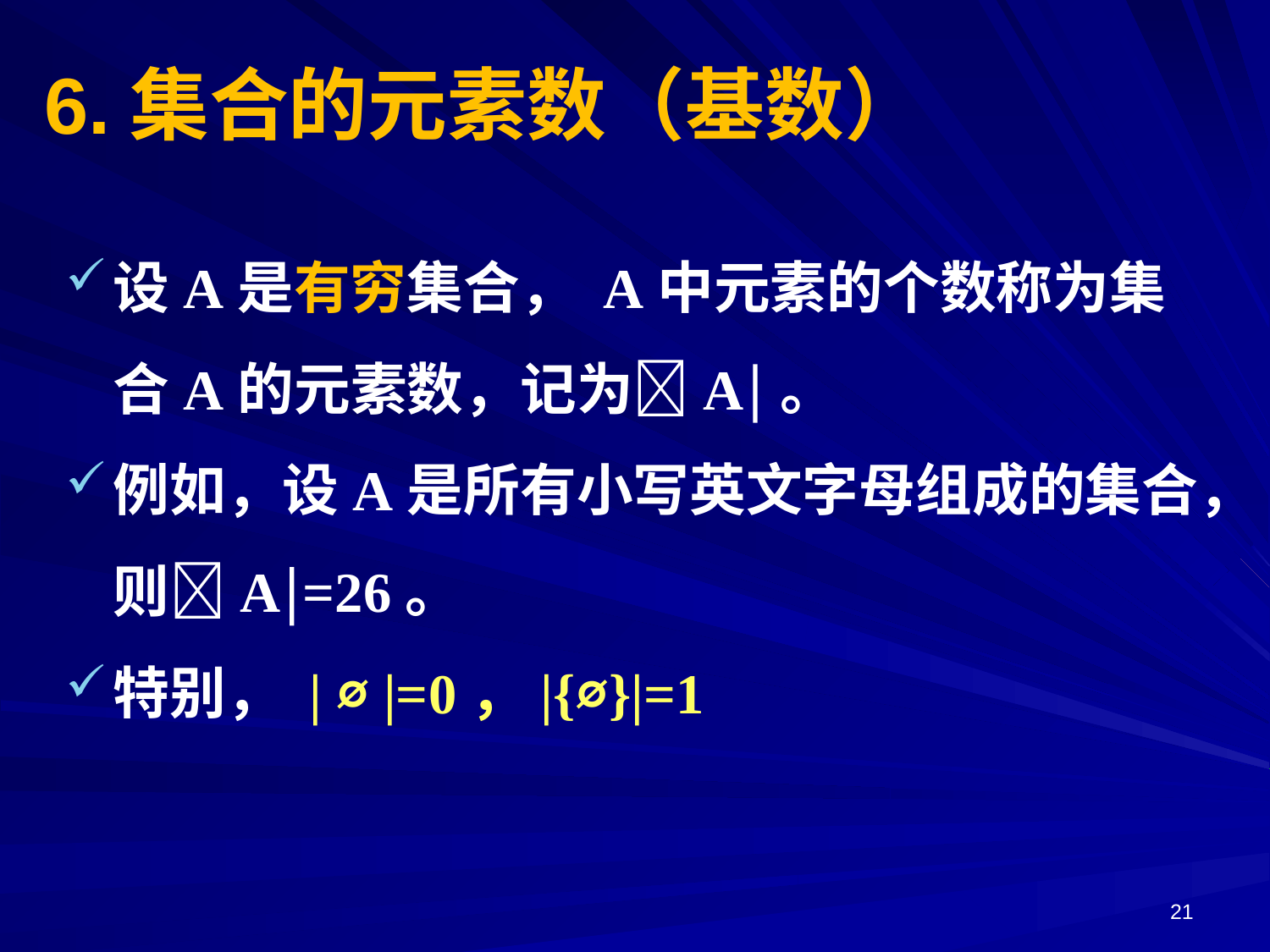

6.集合的元素数（基数）
设A是有穷集合， A中元素的个数称为集合A的元素数，记为|A|。
例如，设A是所有小写英文字母组成的集合，则|A|=26。
特别， | ∅ |=0，|{∅}|=1
21